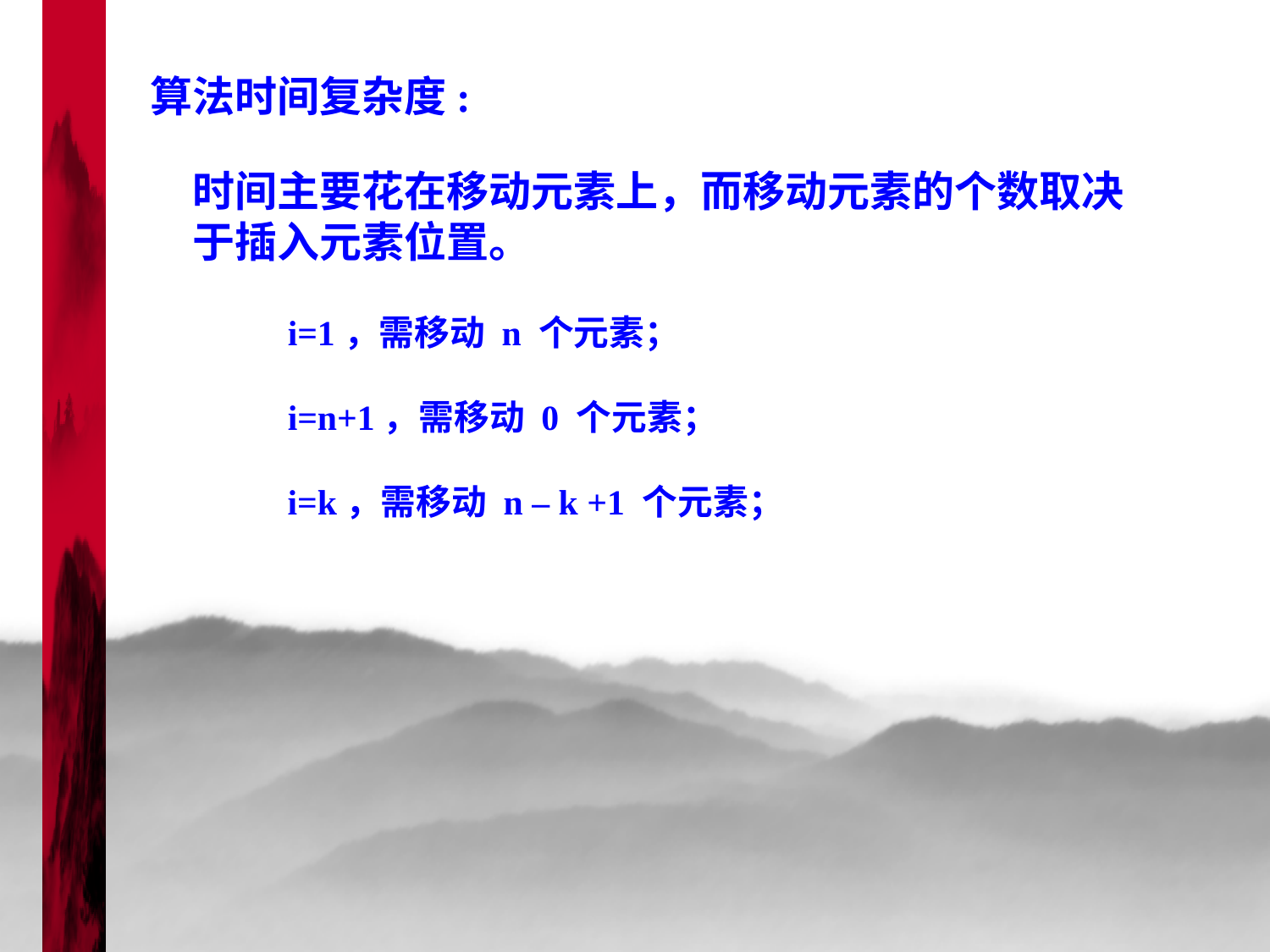

算法时间复杂度:
时间主要花在移动元素上，而移动元素的个数取决于插入元素位置。
i=1，需移动 n 个元素；
i=n+1，需移动 0 个元素；
i=k，需移动 n – k +1 个元素；